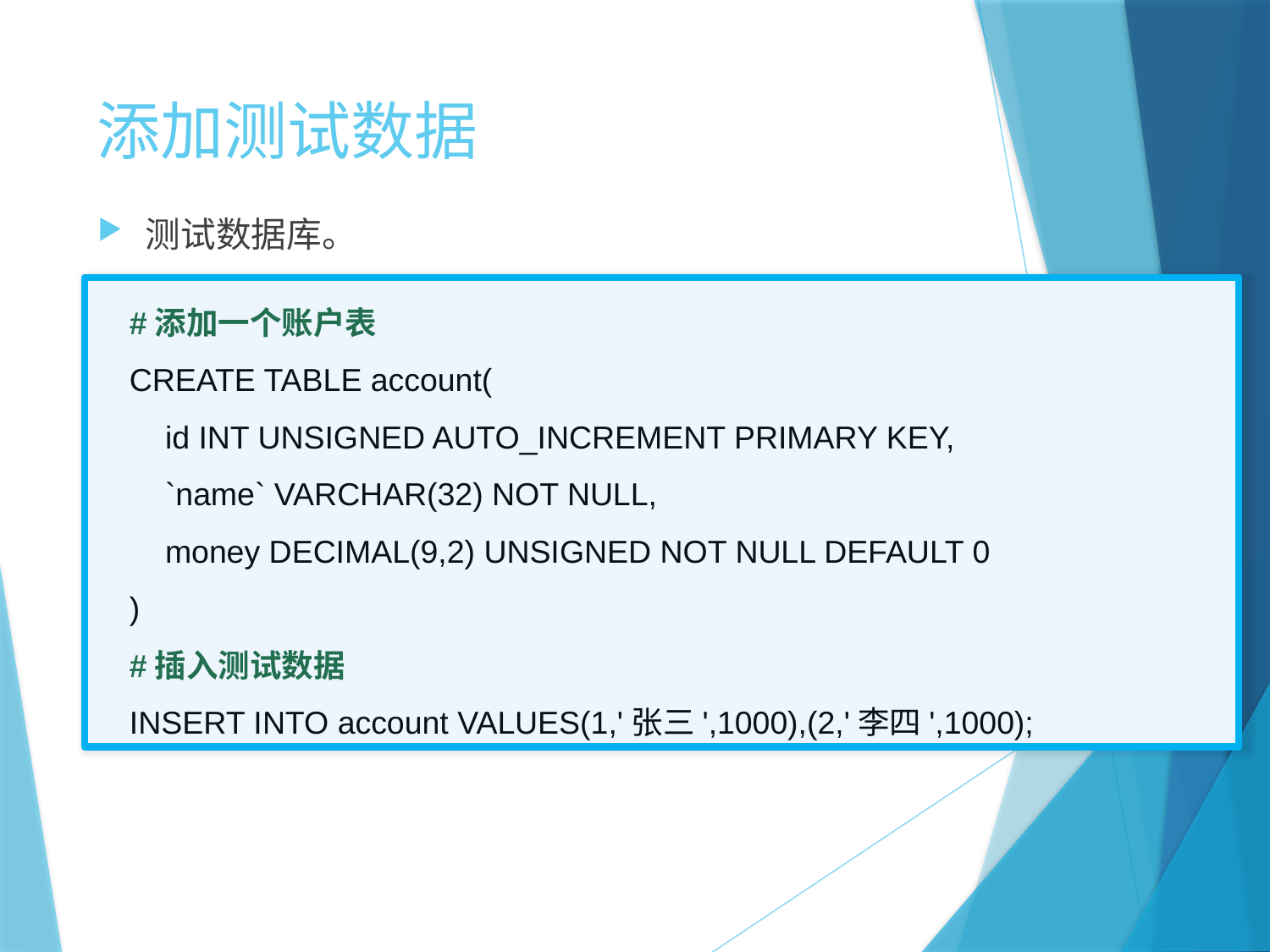

# 添加测试数据
测试数据库。

#添加一个账户表
CREATE TABLE account(
    id INT UNSIGNED AUTO_INCREMENT PRIMARY KEY,
    `name` VARCHAR(32) NOT NULL,
    money DECIMAL(9,2) UNSIGNED NOT NULL DEFAULT 0
)
#插入测试数据
INSERT INTO account VALUES(1,'张三',1000),(2,'李四',1000);